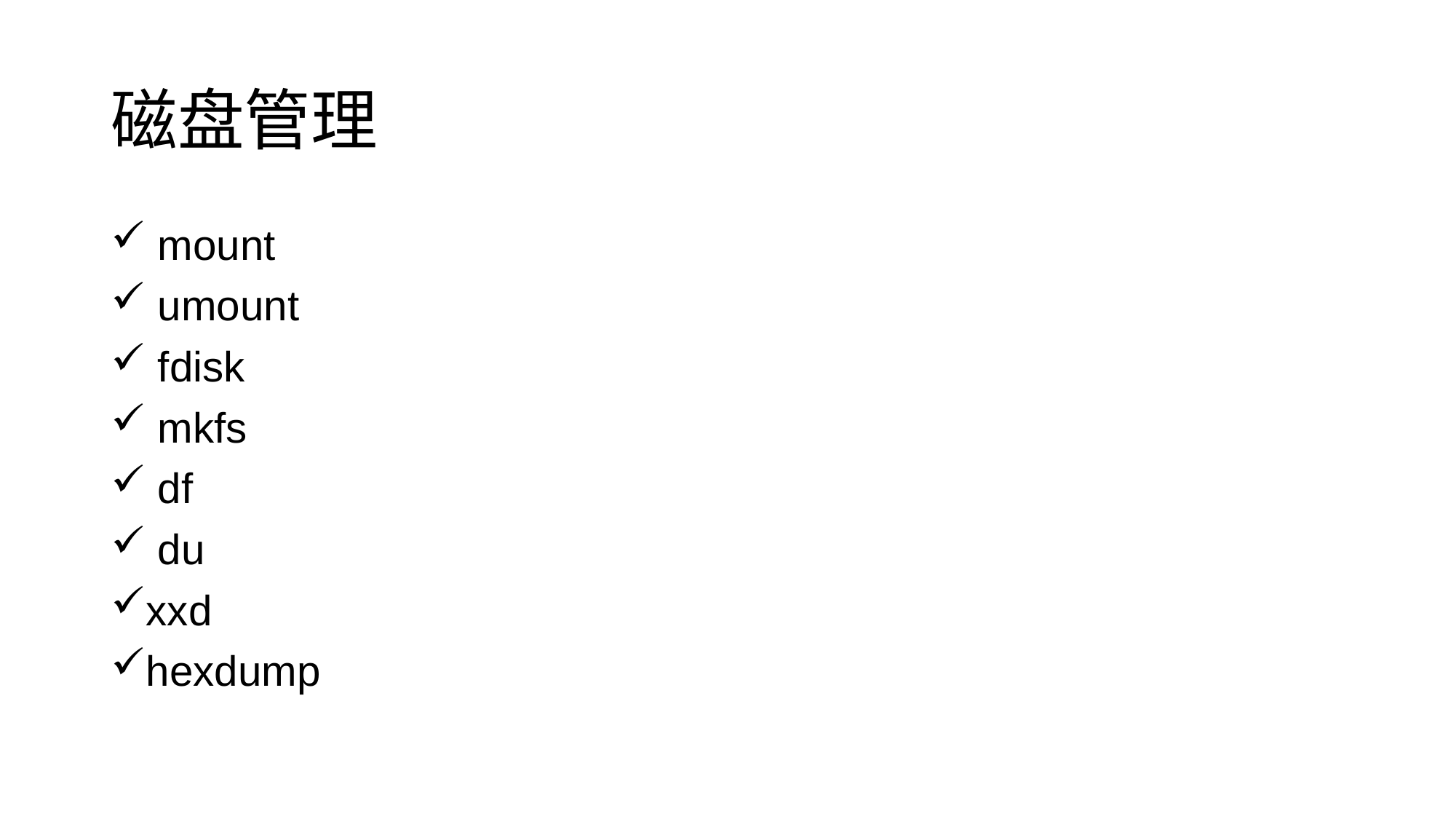

# 磁盘管理
 mount
 umount
 fdisk
 mkfs
 df
 du
xxd
hexdump